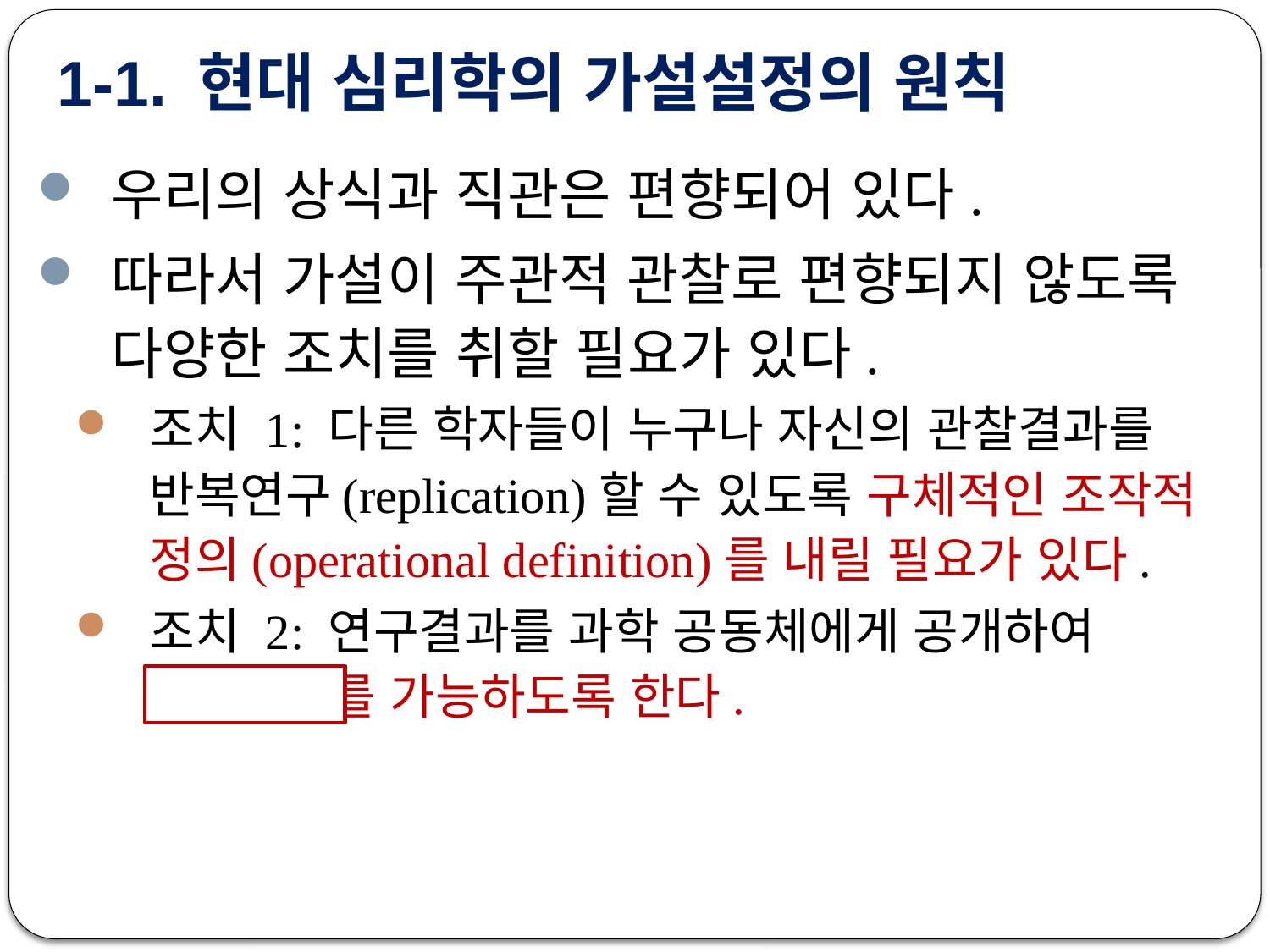

# 1-1. 현대 심리학의 가설설정의 원칙
우리의 상식과 직관은 편향되어 있다.
따라서 가설이 주관적 관찰로 편향되지 않도록 다양한 조치를 취할 필요가 있다.
조치 1: 다른 학자들이 누구나 자신의 관찰결과를 반복연구(replication)할 수 있도록 구체적인 조작적 정의(operational definition)를 내릴 필요가 있다.
조치 2: 연구결과를 과학 공동체에게 공개하여  반복연구를 가능하도록 한다.